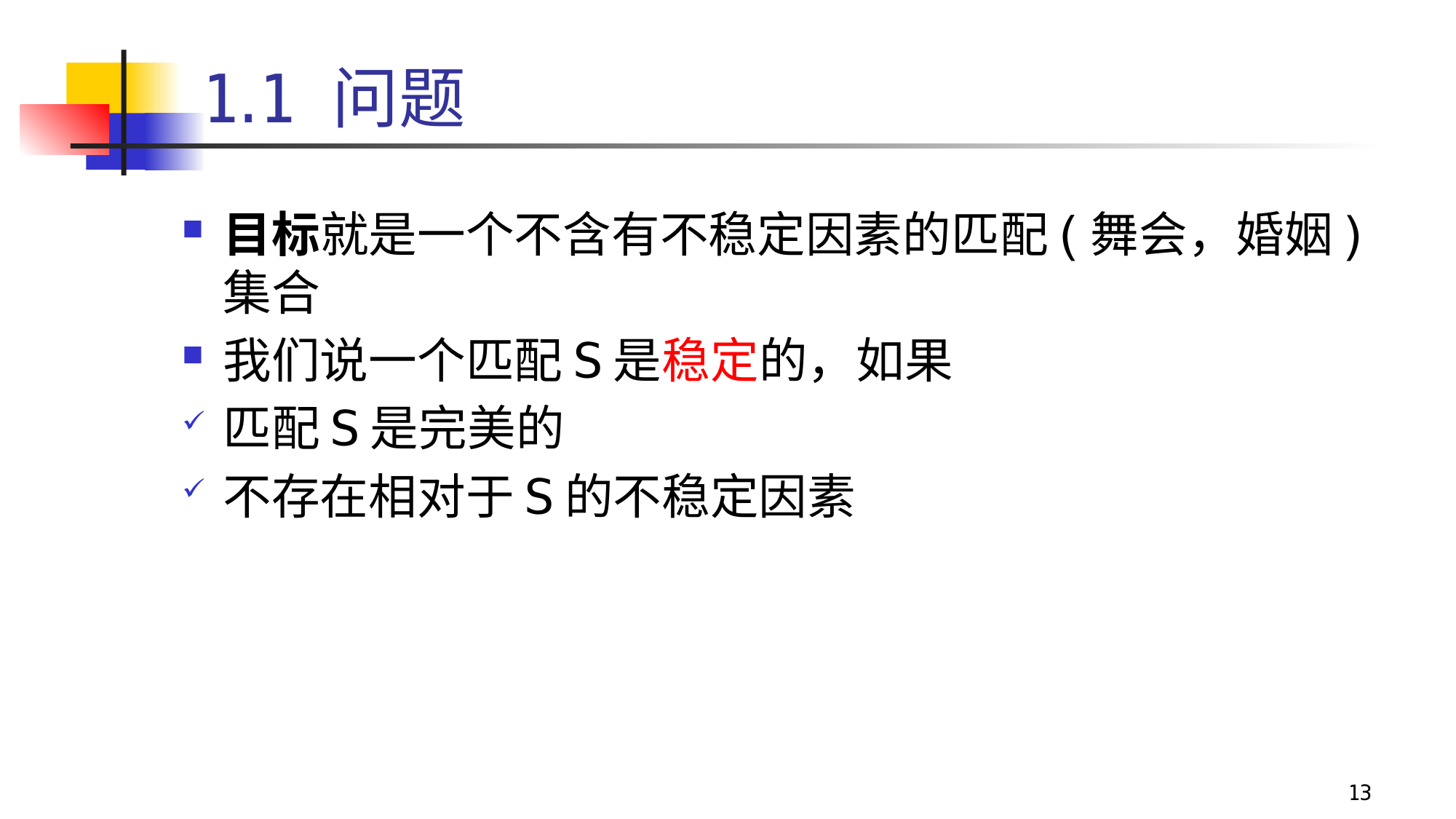

# 1.1 问题
目标就是一个不含有不稳定因素的匹配(舞会，婚姻)集合
我们说一个匹配S是稳定的，如果
匹配S是完美的
不存在相对于S的不稳定因素

13